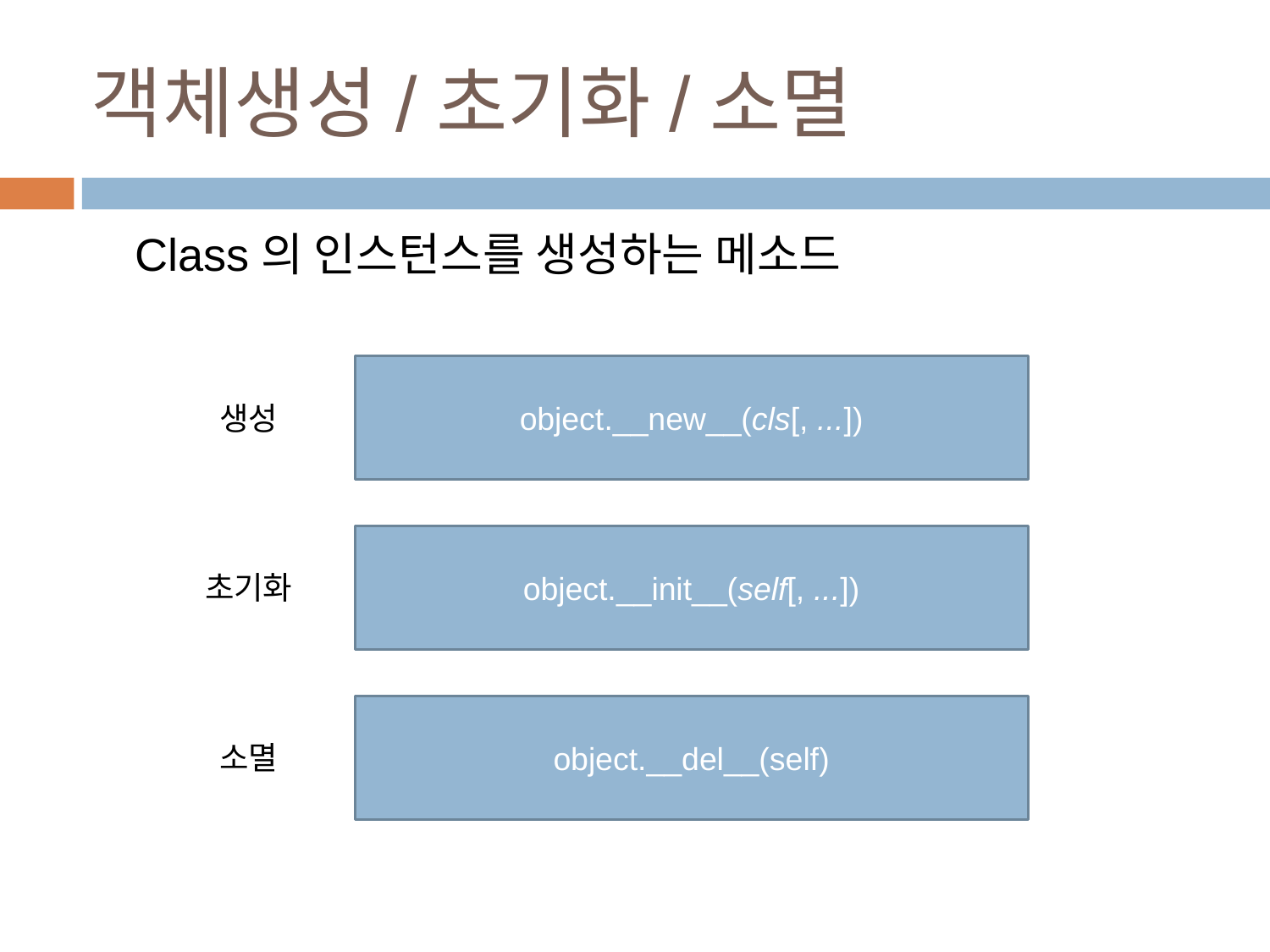

# 객체생성/초기화/소멸
Class의 인스턴스를 생성하는 메소드

object.__new__(cls[, ...])
생성

object.__init__(self[, ...])
초기화

object.__del__(self)
소멸